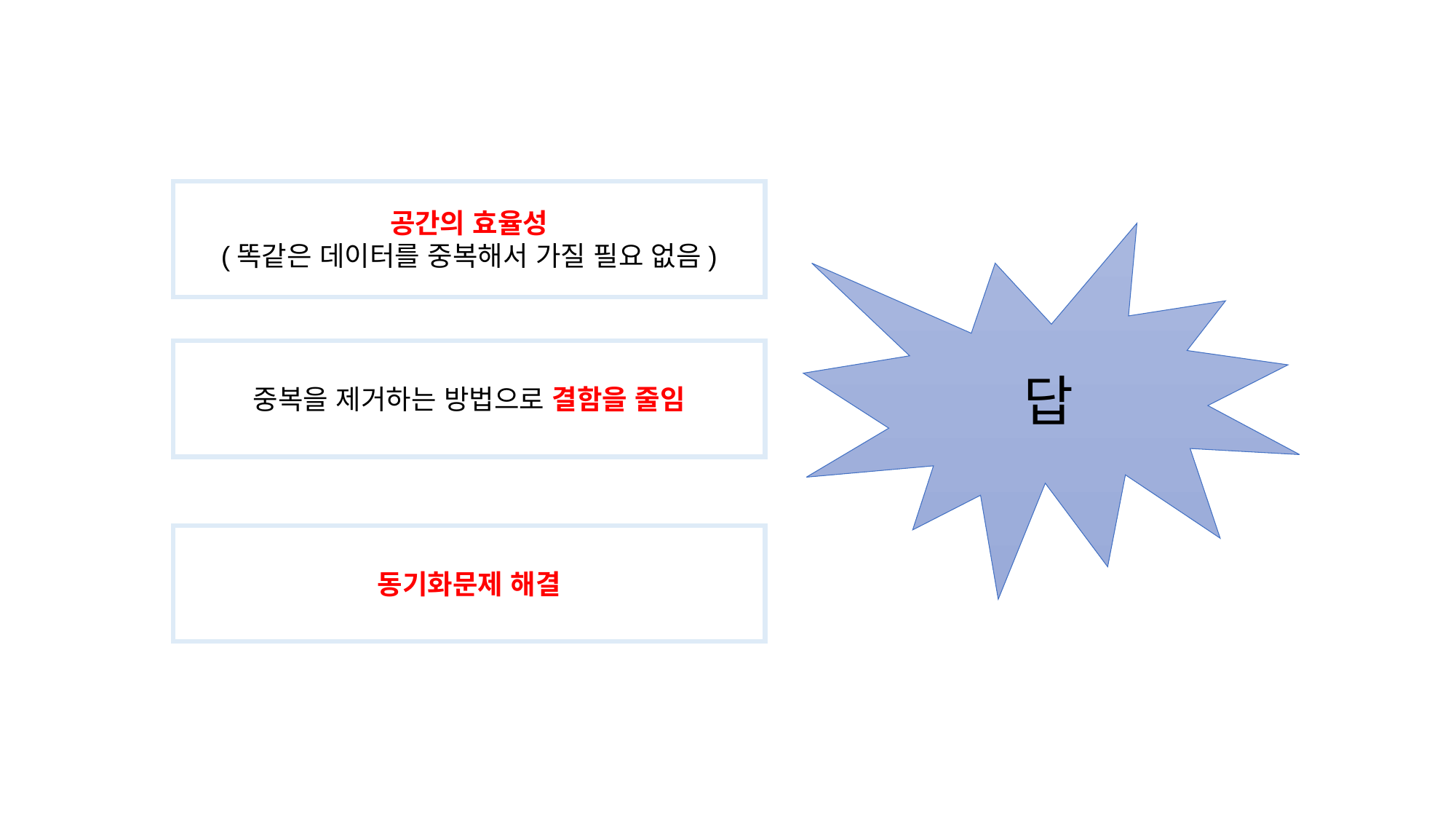

공간의 효율성
(똑같은 데이터를 중복해서 가질 필요 없음)
답
중복을 제거하는 방법으로 결함을 줄임
동기화문제 해결